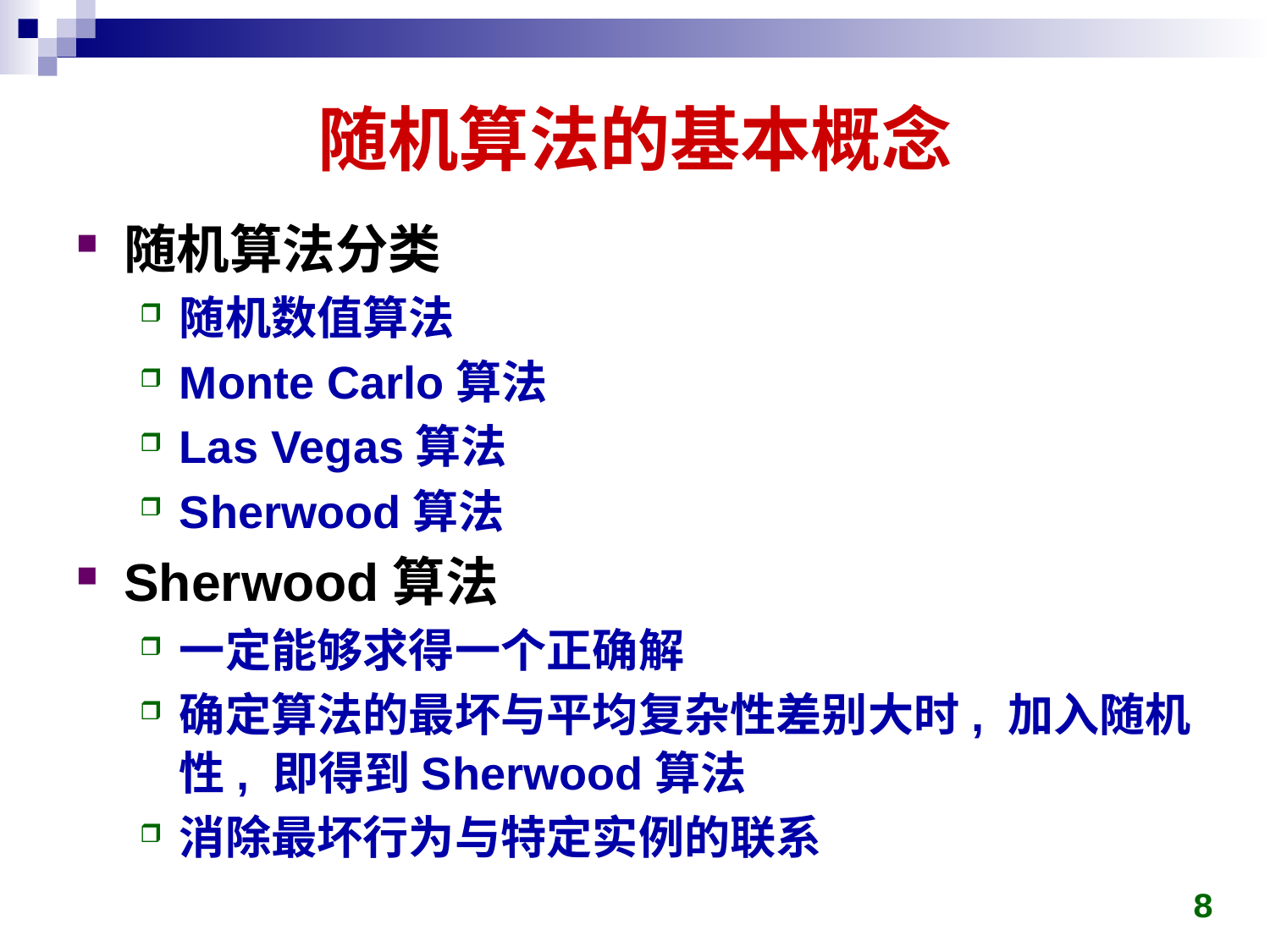

# 随机算法的基本概念
随机算法分类
随机数值算法
Monte Carlo算法
Las Vegas算法
Sherwood算法
Sherwood算法
一定能够求得一个正确解
确定算法的最坏与平均复杂性差别大时, 加入随机性, 即得到Sherwood算法
消除最坏行为与特定实例的联系

8